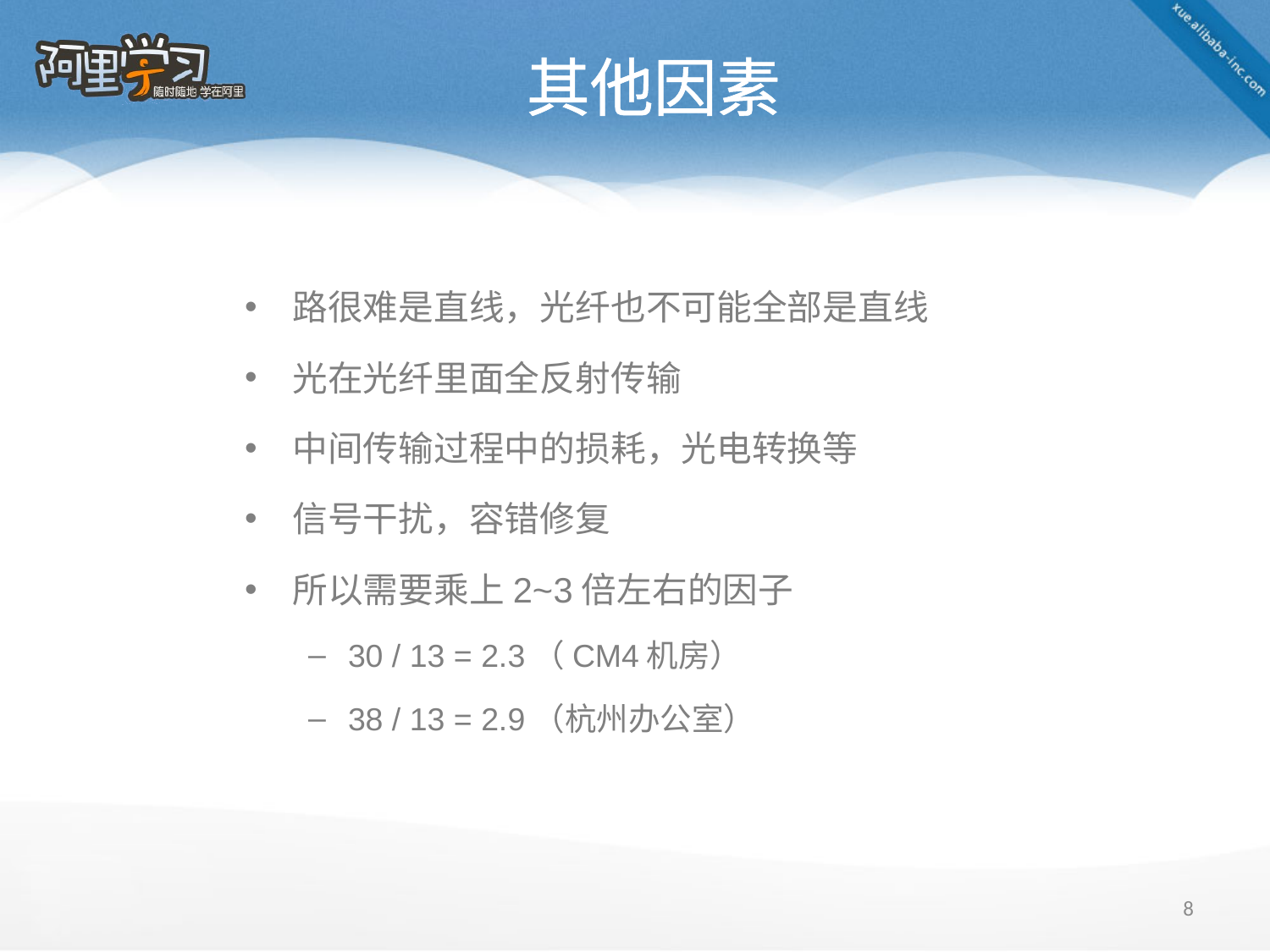

# 其他因素
路很难是直线，光纤也不可能全部是直线
光在光纤里面全反射传输
中间传输过程中的损耗，光电转换等
信号干扰，容错修复
所以需要乘上2~3倍左右的因子
30 / 13 = 2.3（CM4机房）
38 / 13 = 2.9（杭州办公室）

8